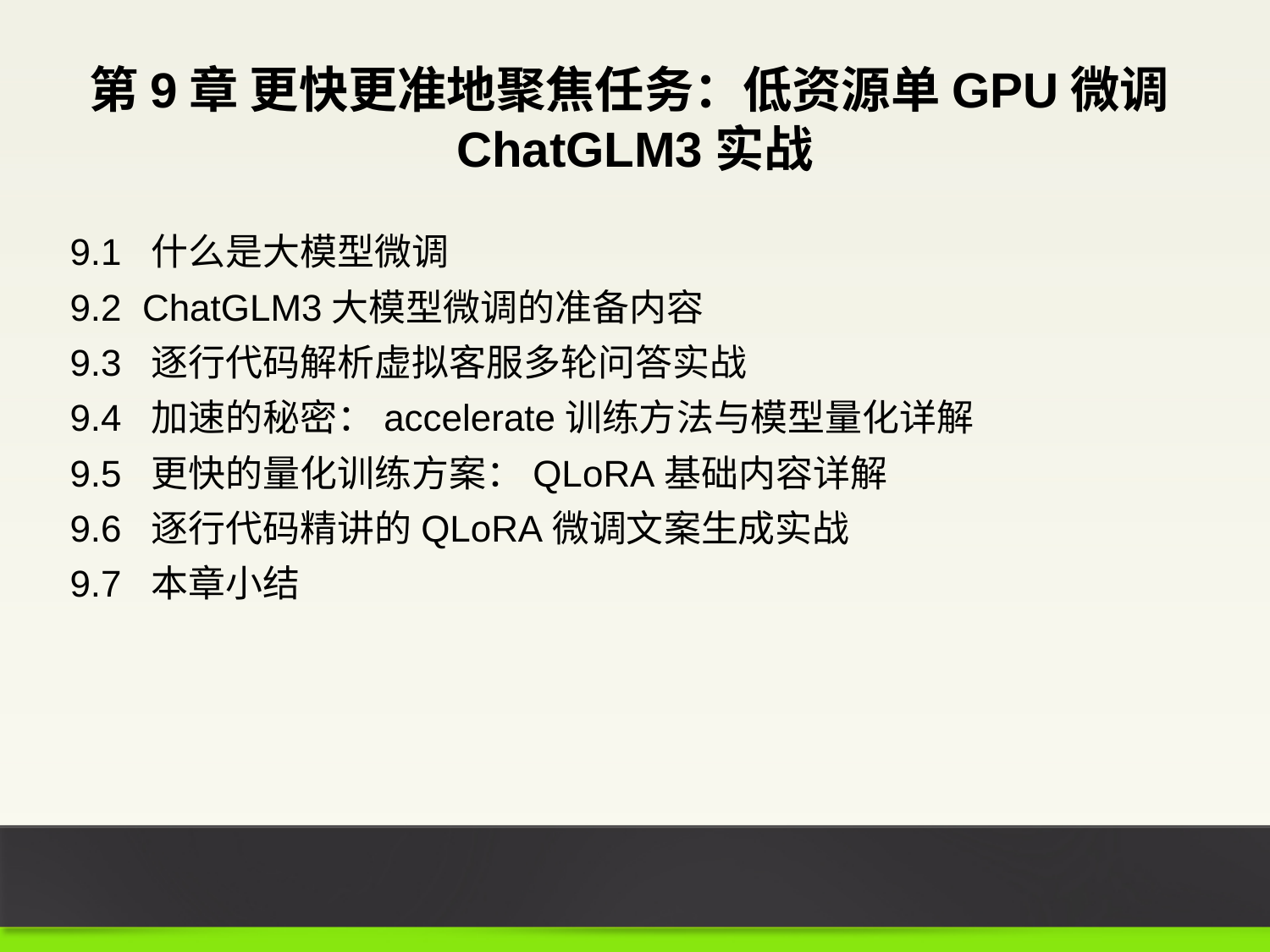

第9章 更快更准地聚焦任务：低资源单GPU微调ChatGLM3实战
9.1  什么是大模型微调
9.2  ChatGLM3大模型微调的准备内容
9.3  逐行代码解析虚拟客服多轮问答实战
9.4  加速的秘密：accelerate训练方法与模型量化详解
9.5  更快的量化训练方案：QLoRA基础内容详解
9.6  逐行代码精讲的QLoRA微调文案生成实战
9.7  本章小结